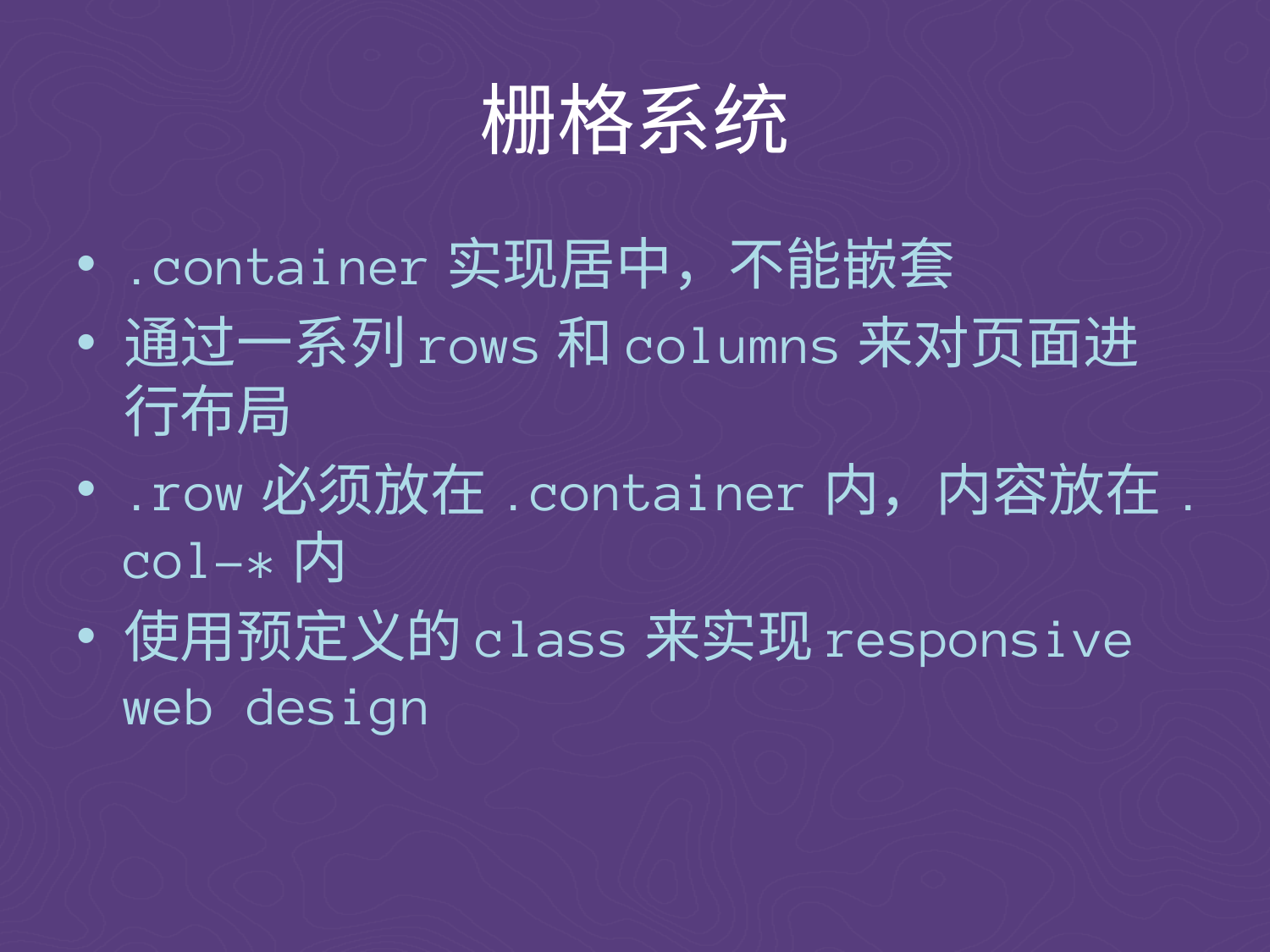

# 栅格系统
.container实现居中，不能嵌套
通过一系列rows和columns来对页面进行布局
.row必须放在.container内，内容放在.col-*内
使用预定义的class来实现responsive web design